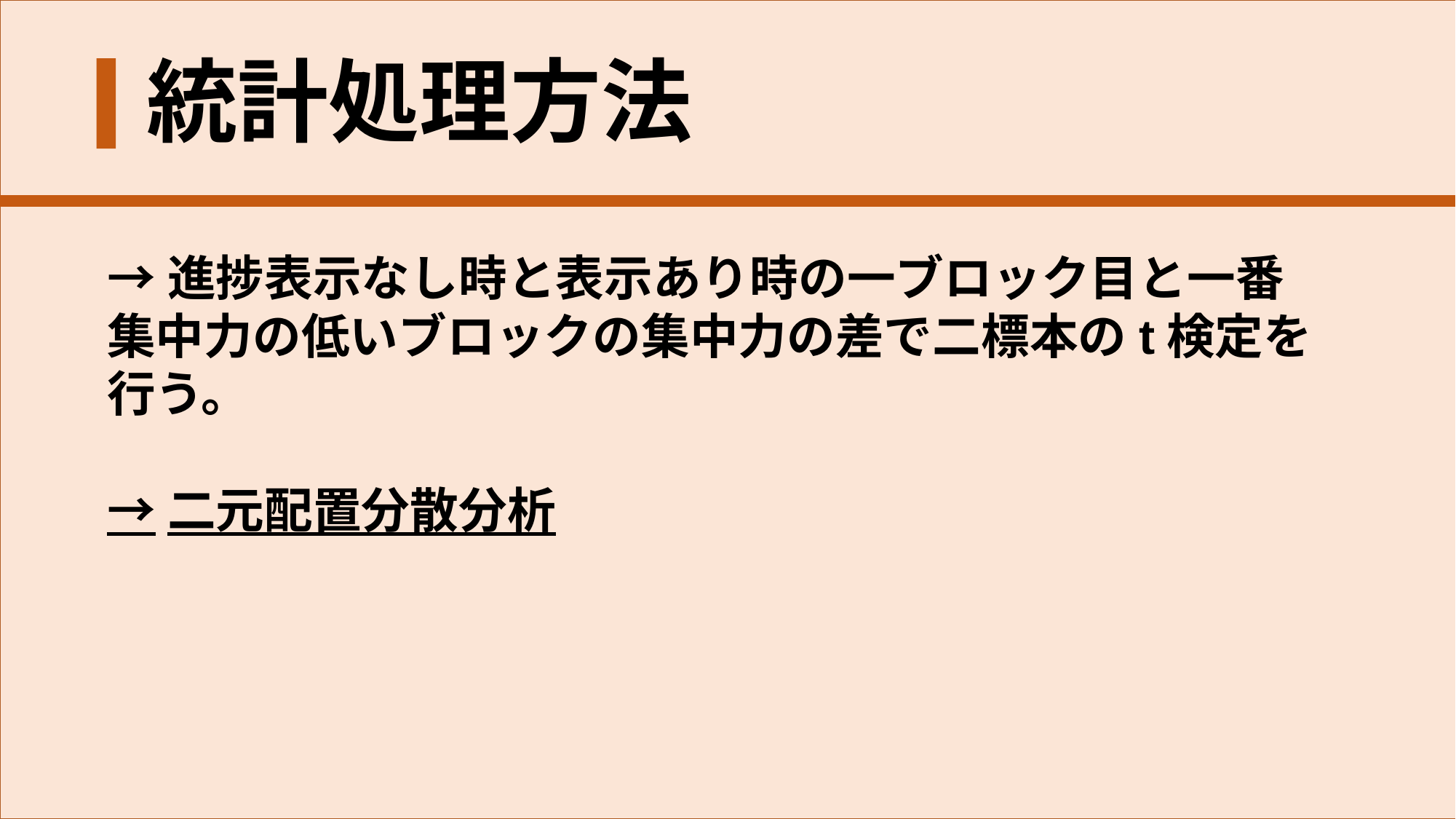

統計処理方法

→進捗表示なし時と表示あり時の一ブロック目と一番集中力の低いブロックの集中力の差で二標本のt検定を行う。

→二元配置分散分析